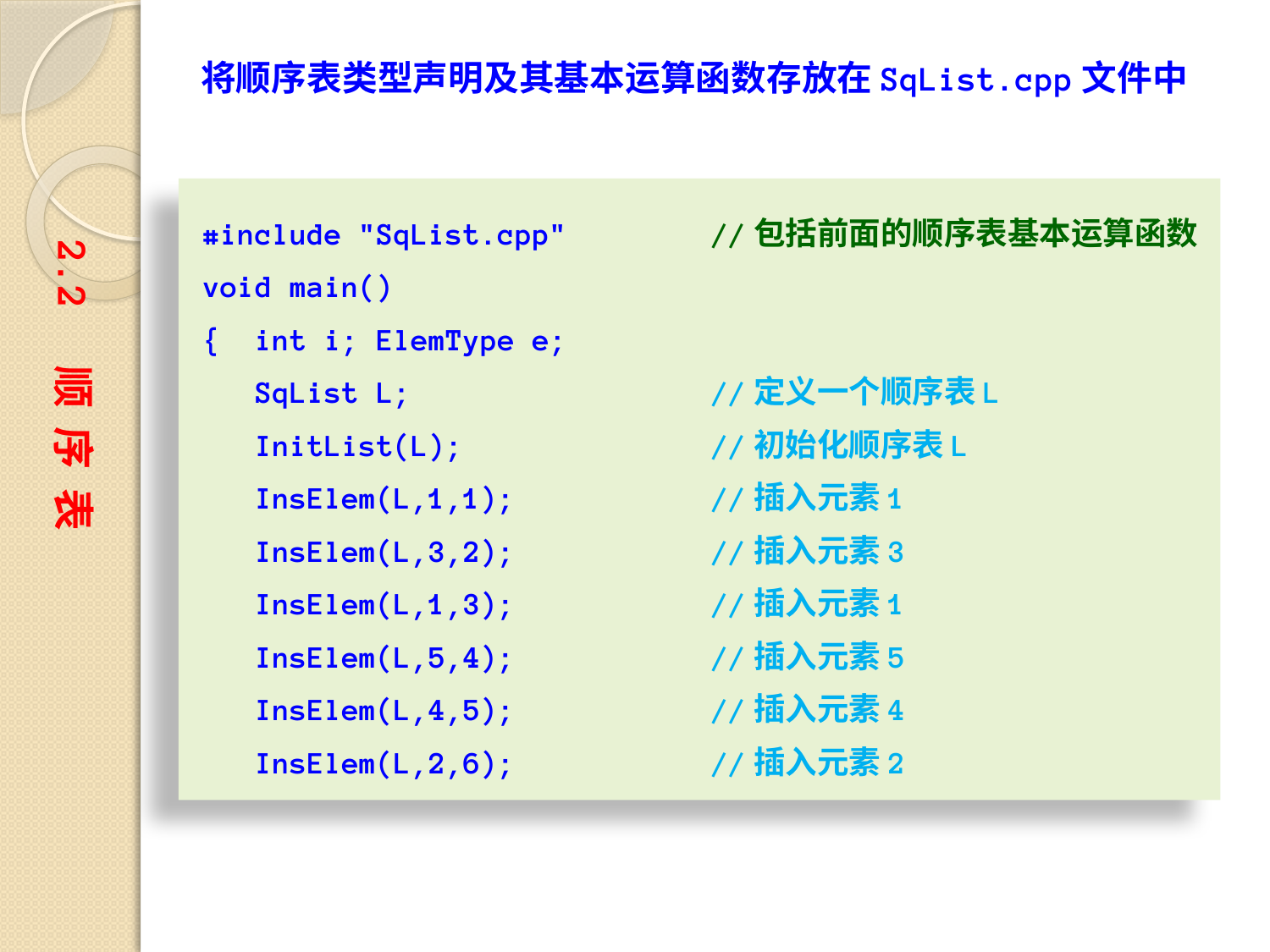

将顺序表类型声明及其基本运算函数存放在SqList.cpp文件中
#include "SqList.cpp"	     	//包括前面的顺序表基本运算函数
void main()
{  int i; ElemType e;
   SqList L;			//定义一个顺序表L
   InitList(L);		//初始化顺序表L
   InsElem(L,1,1);		//插入元素1
   InsElem(L,3,2);		//插入元素3
   InsElem(L,1,3);		//插入元素1
   InsElem(L,5,4);		//插入元素5
   InsElem(L,4,5);		//插入元素4
   InsElem(L,2,6);		//插入元素2
2.2  顺  序  表